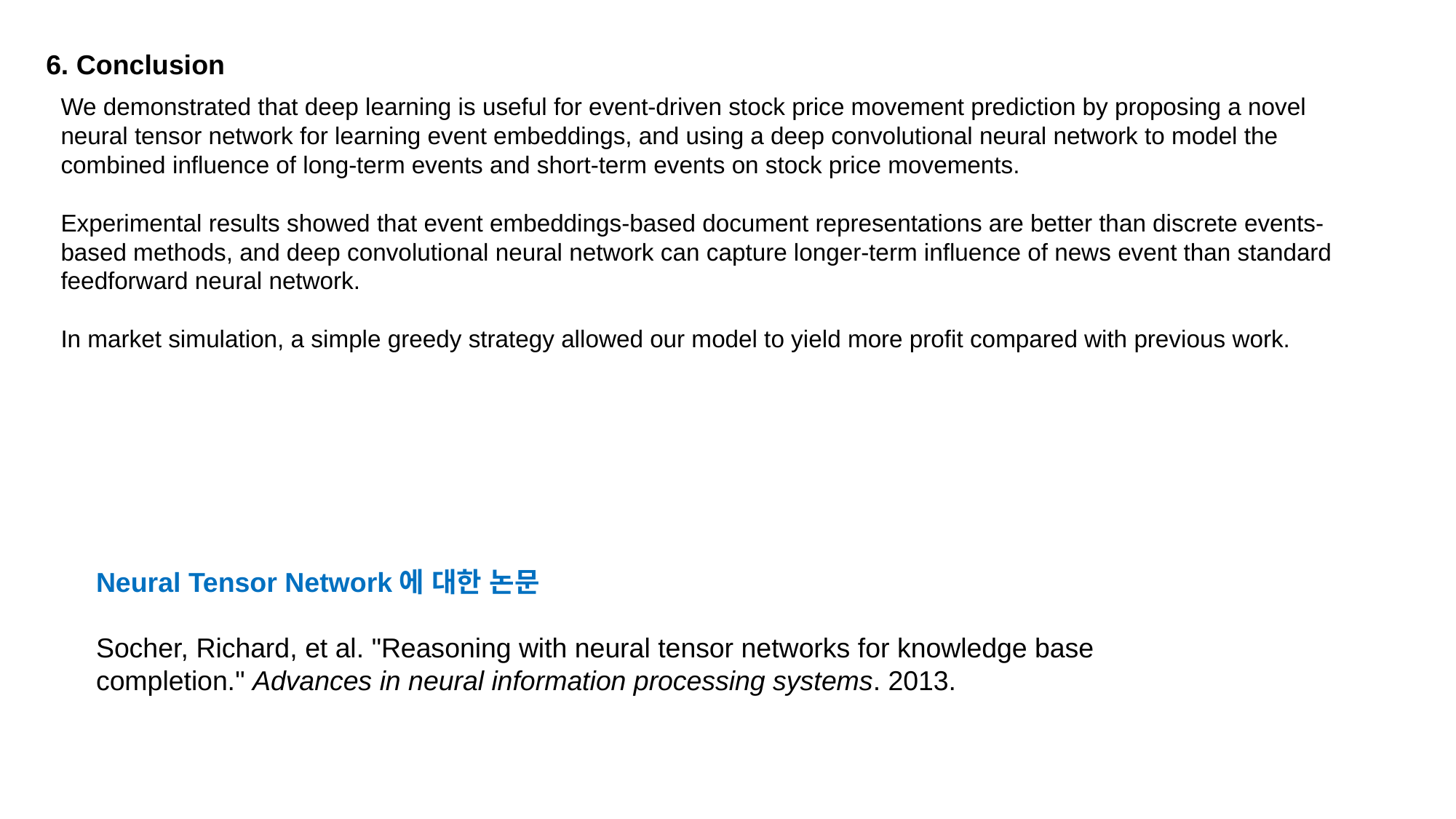

6. Conclusion
We demonstrated that deep learning is useful for event-driven stock price movement prediction by proposing a novel neural tensor network for learning event embeddings, and using a deep convolutional neural network to model the combined influence of long-term events and short-term events on stock price movements.

Experimental results showed that event embeddings-based document representations are better than discrete events-based methods, and deep convolutional neural network can capture longer-term influence of news event than standard feedforward neural network.

In market simulation, a simple greedy strategy allowed our model to yield more profit compared with previous work.
Neural Tensor Network에 대한 논문

Socher, Richard, et al. "Reasoning with neural tensor networks for knowledge base completion." Advances in neural information processing systems. 2013.